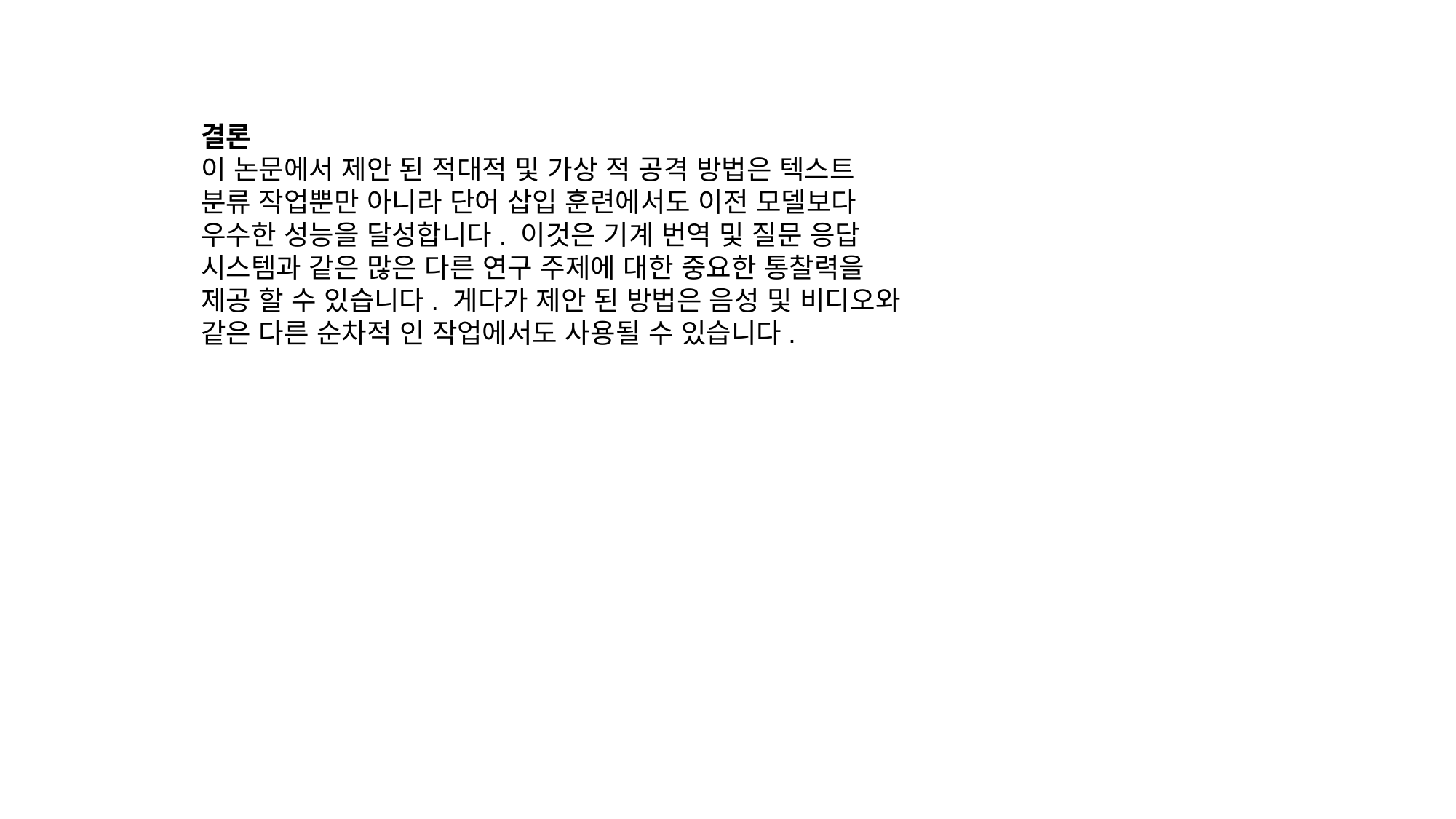

결론
이 논문에서 제안 된 적대적 및 가상 적 공격 방법은 텍스트 분류 작업뿐만 아니라 단어 삽입 훈련에서도 이전 모델보다 우수한 성능을 달성합니다. 이것은 기계 번역 및 질문 응답 시스템과 같은 많은 다른 연구 주제에 대한 중요한 통찰력을 제공 할 수 있습니다. 게다가 제안 된 방법은 음성 및 비디오와 같은 다른 순차적 인 작업에서도 사용될 수 있습니다.